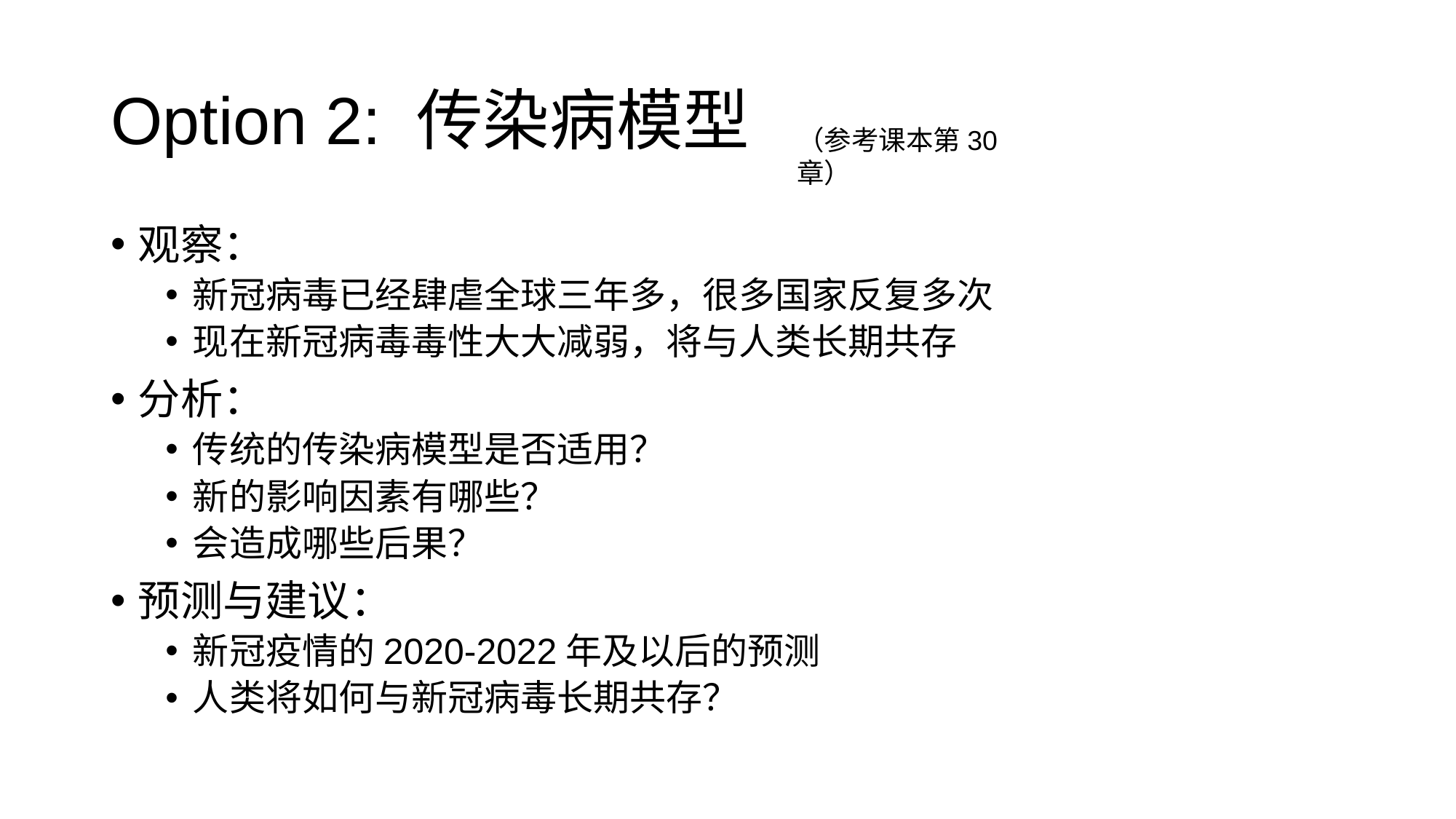

# Option 2: 传染病模型
（参考课本第30章）
观察：
新冠病毒已经肆虐全球三年多，很多国家反复多次
现在新冠病毒毒性大大减弱，将与人类长期共存
分析：
传统的传染病模型是否适用？
新的影响因素有哪些？
会造成哪些后果？
预测与建议：
新冠疫情的2020-2022年及以后的预测
人类将如何与新冠病毒长期共存？